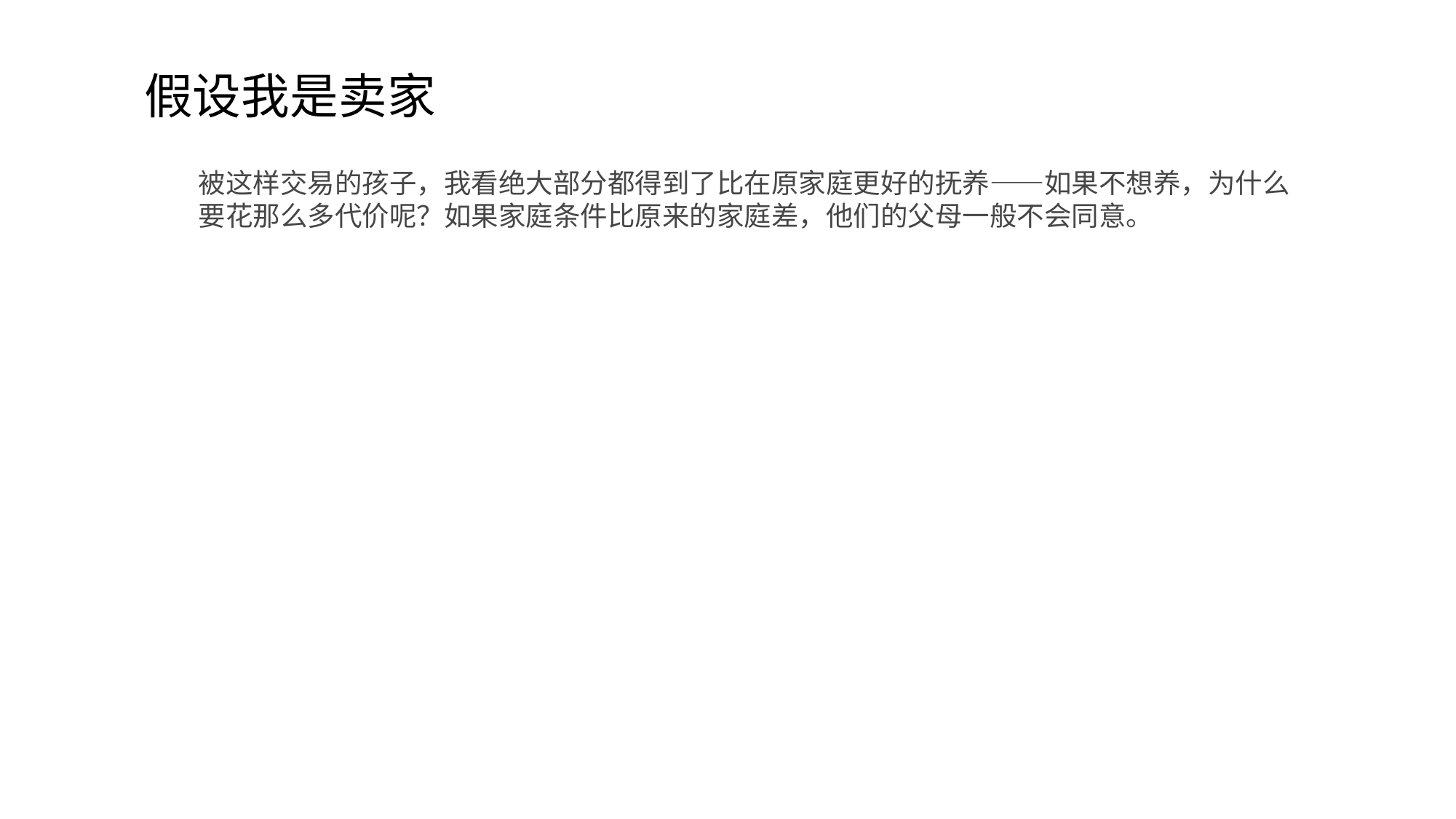

假设我是卖家
被这样交易的孩子，我看绝大部分都得到了比在原家庭更好的抚养——如果不想养，为什么要花那么多代价呢？如果家庭条件比原来的家庭差，他们的父母一般不会同意。